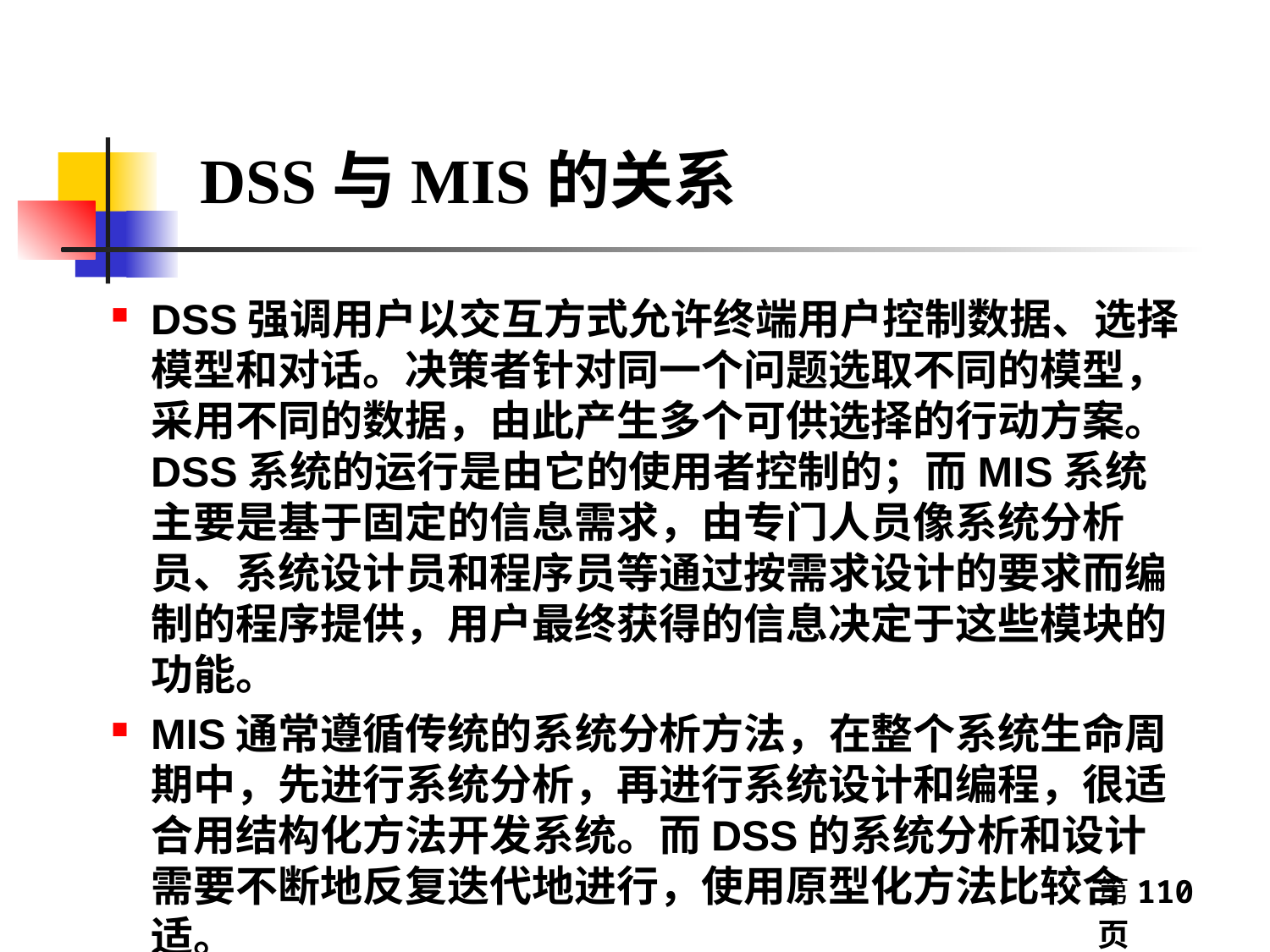

# DSS与MIS的关系
DSS强调用户以交互方式允许终端用户控制数据、选择模型和对话。决策者针对同一个问题选取不同的模型，采用不同的数据，由此产生多个可供选择的行动方案。DSS系统的运行是由它的使用者控制的；而MIS系统主要是基于固定的信息需求，由专门人员像系统分析员、系统设计员和程序员等通过按需求设计的要求而编制的程序提供，用户最终获得的信息决定于这些模块的功能。
MIS通常遵循传统的系统分析方法，在整个系统生命周期中，先进行系统分析，再进行系统设计和编程，很适合用结构化方法开发系统。而DSS的系统分析和设计需要不断地反复迭代地进行，使用原型化方法比较合适。